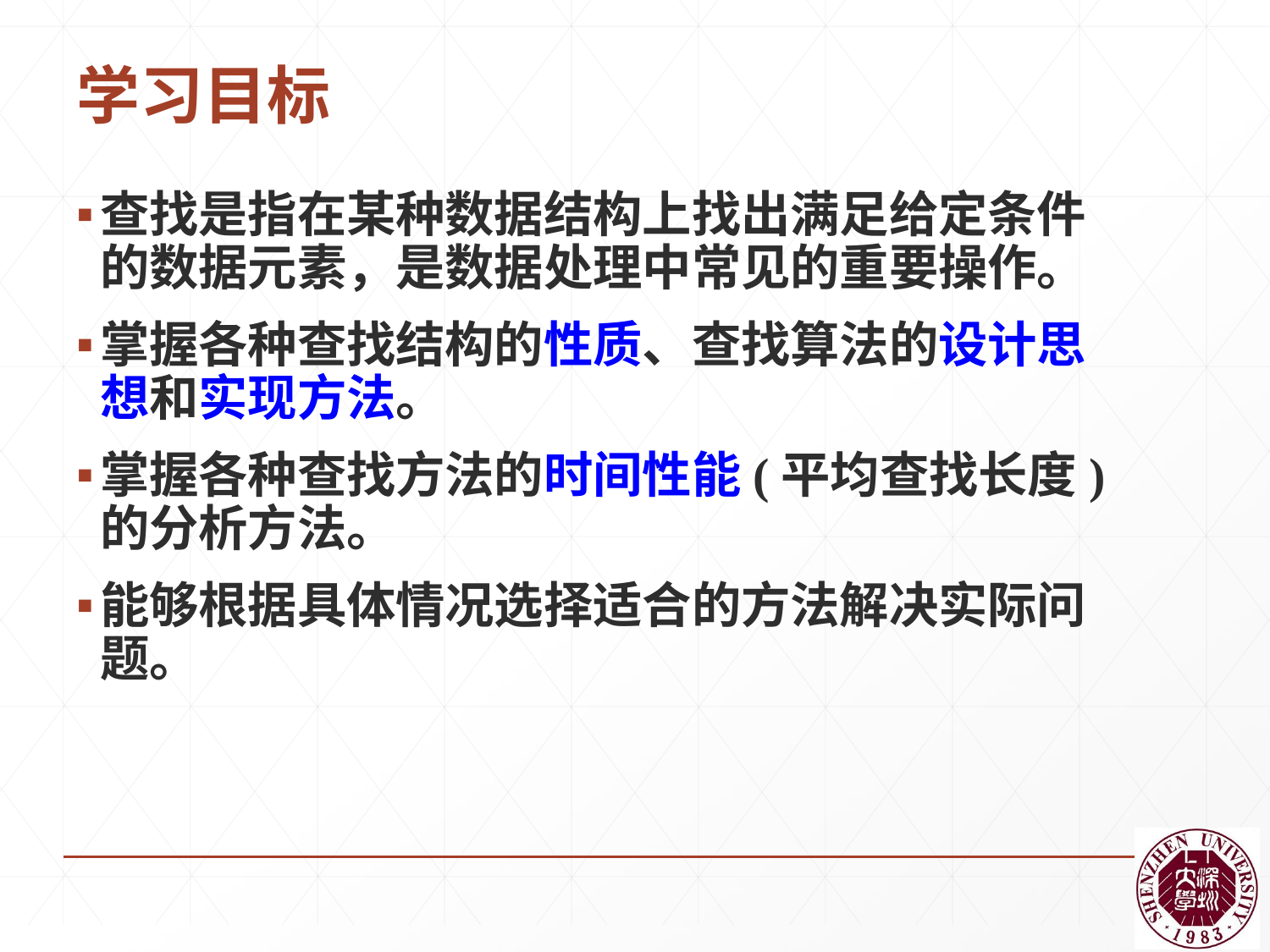

# 学习目标
查找是指在某种数据结构上找出满足给定条件的数据元素，是数据处理中常见的重要操作。
掌握各种查找结构的性质、查找算法的设计思想和实现方法。
掌握各种查找方法的时间性能(平均查找长度)的分析方法。
能够根据具体情况选择适合的方法解决实际问题。